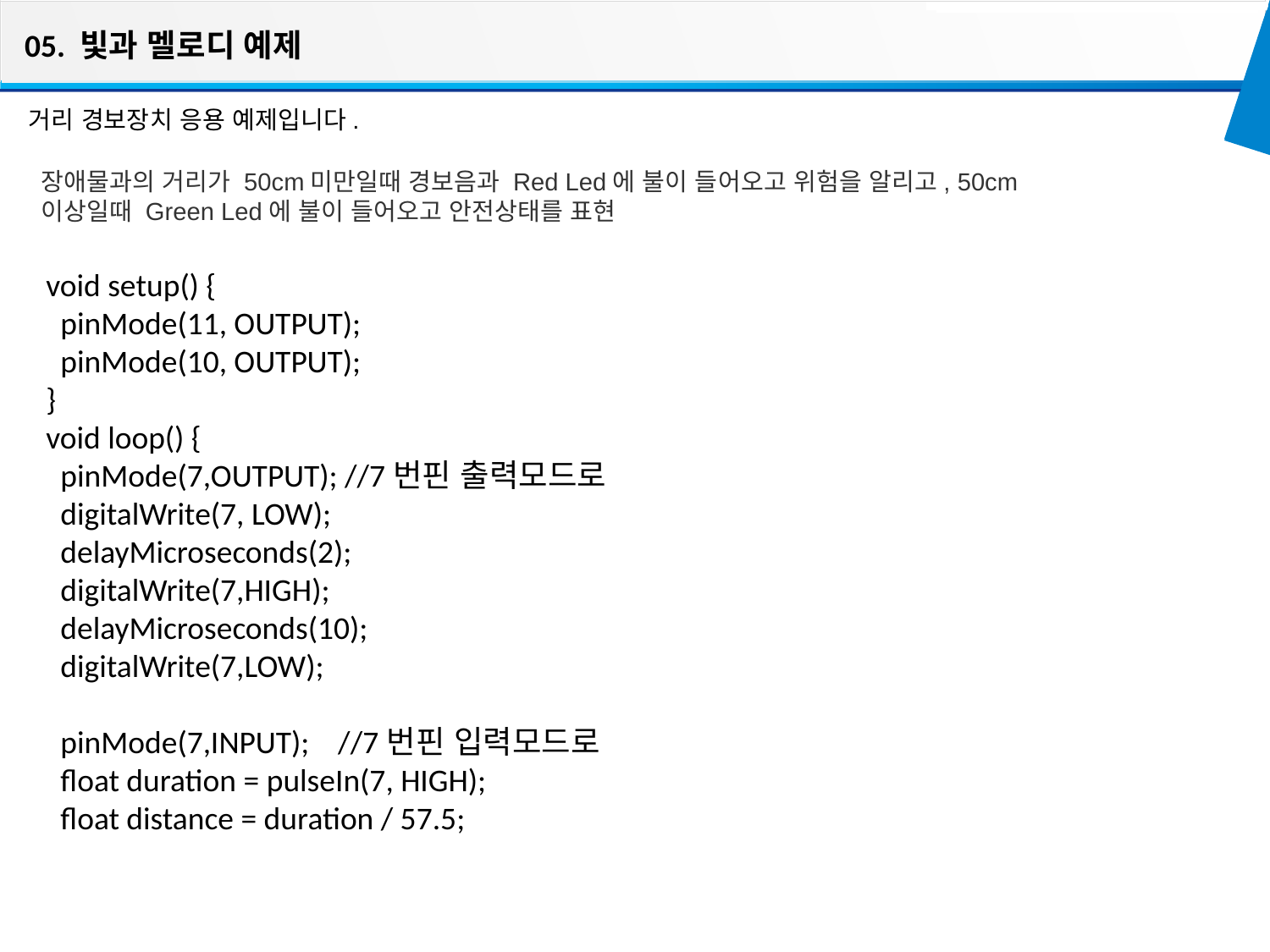

05. 빛과 멜로디 예제

거리 경보장치 응용 예제입니다.
장애물과의 거리가 50cm미만일때 경보음과 Red Led에 불이 들어오고 위험을 알리고, 50cm이상일때 Green Led에 불이 들어오고 안전상태를 표현
void setup() {
  pinMode(11, OUTPUT);
  pinMode(10, OUTPUT);
}
void loop() {
  pinMode(7,OUTPUT); //7번핀 출력모드로
  digitalWrite(7, LOW);
  delayMicroseconds(2);
  digitalWrite(7,HIGH);
  delayMicroseconds(10);
  digitalWrite(7,LOW);

  pinMode(7,INPUT);    //7번핀 입력모드로
  float duration = pulseIn(7, HIGH);
  float distance = duration / 57.5;